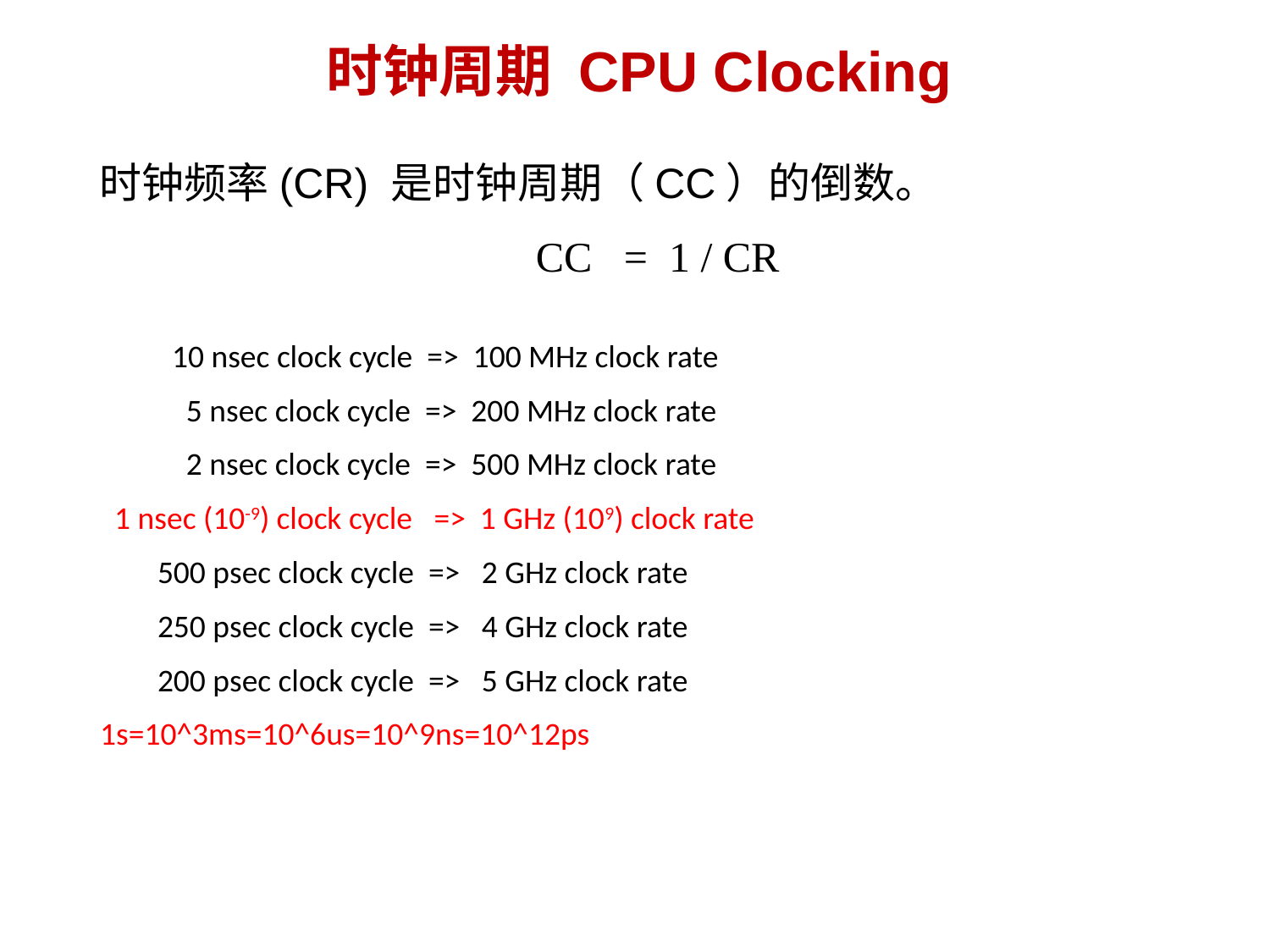

# 时钟周期 CPU Clocking
时钟频率(CR) 是时钟周期（CC）的倒数。
CC   =  1 / CR
          10 nsec clock cycle  =>  100 MHz clock rate
            5 nsec clock cycle  =>  200 MHz clock rate
            2 nsec clock cycle  =>  500 MHz clock rate
  1 nsec (10-9) clock cycle   =>  1 GHz (109) clock rate
        500 psec clock cycle  =>   2 GHz clock rate
        250 psec clock cycle  =>   4 GHz clock rate
        200 psec clock cycle  =>   5 GHz clock rate
1s=10^3ms=10^6us=10^9ns=10^12ps